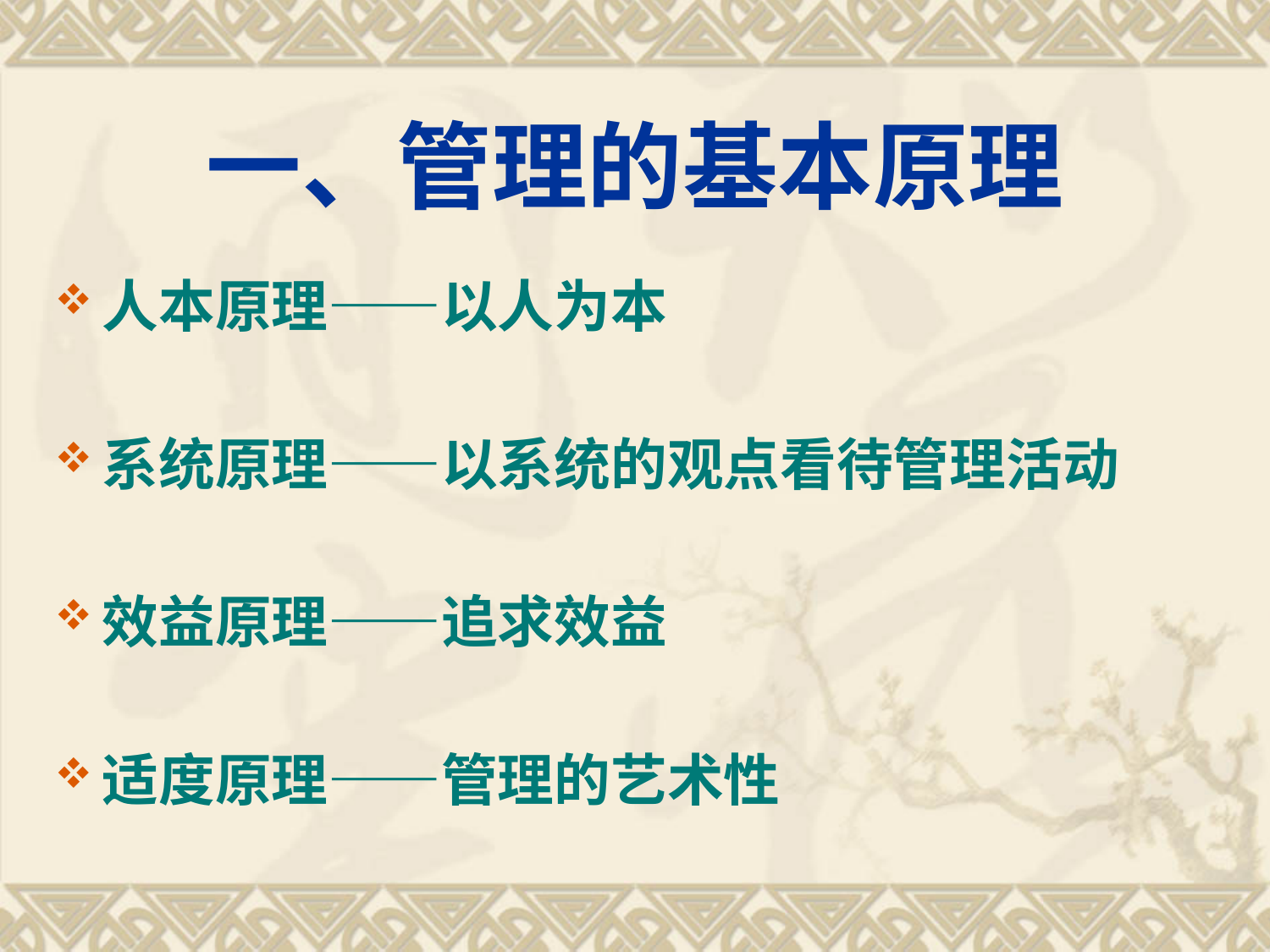

# 一、管理的基本原理
人本原理——以人为本

系统原理——以系统的观点看待管理活动

效益原理——追求效益

适度原理——管理的艺术性